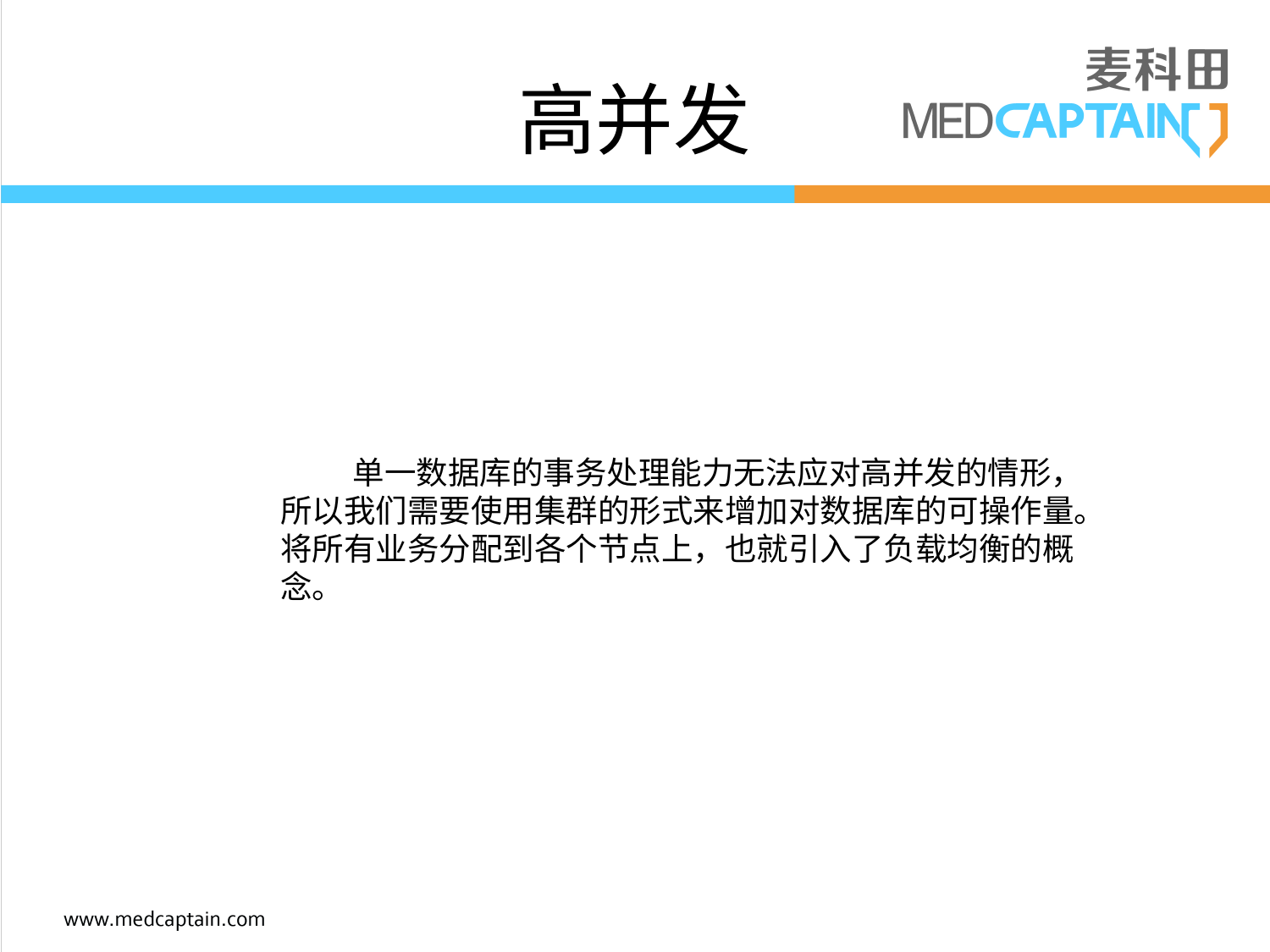

# 高并发
         单一数据库的事务处理能力无法应对高并发的情形，所以我们需要使用集群的形式来增加对数据库的可操作量。
将所有业务分配到各个节点上，也就引入了负载均衡的概念。